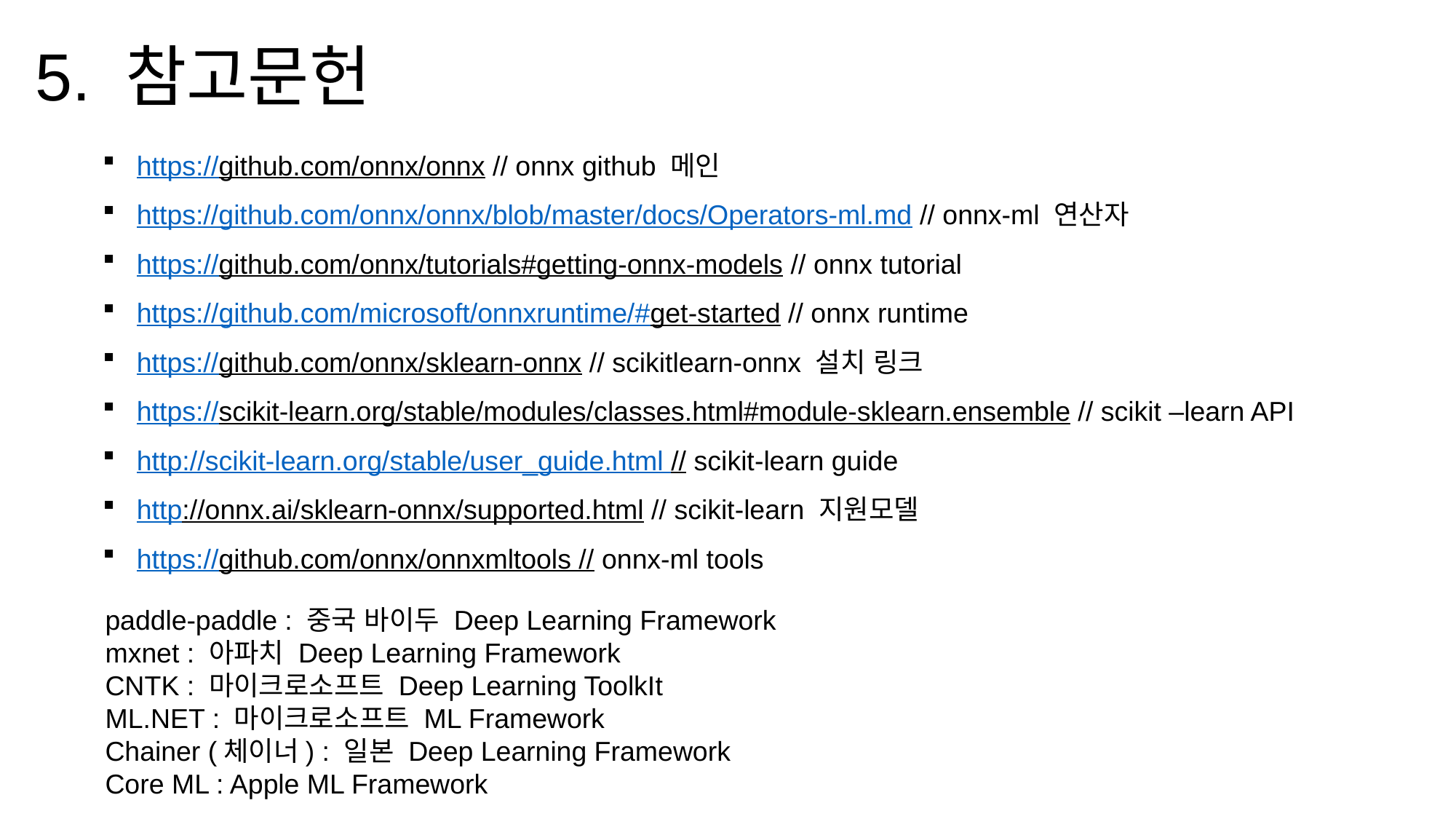

5. 참고문헌
https://github.com/onnx/onnx // onnx github 메인
https://github.com/onnx/onnx/blob/master/docs/Operators-ml.md // onnx-ml 연산자
https://github.com/onnx/tutorials#getting-onnx-models // onnx tutorial
https://github.com/microsoft/onnxruntime/#get-started // onnx runtime
https://github.com/onnx/sklearn-onnx // scikitlearn-onnx 설치 링크
https://scikit-learn.org/stable/modules/classes.html#module-sklearn.ensemble // scikit –learn API
http://scikit-learn.org/stable/user_guide.html // scikit-learn guide
http://onnx.ai/sklearn-onnx/supported.html // scikit-learn 지원모델
https://github.com/onnx/onnxmltools // onnx-ml tools
paddle-paddle : 중국 바이두 Deep Learning Framework
mxnet : 아파치 Deep Learning Framework
CNTK : 마이크로소프트 Deep Learning ToolkIt
ML.NET : 마이크로소프트 ML Framework
Chainer (체이너) : 일본 Deep Learning Framework
Core ML : Apple ML Framework